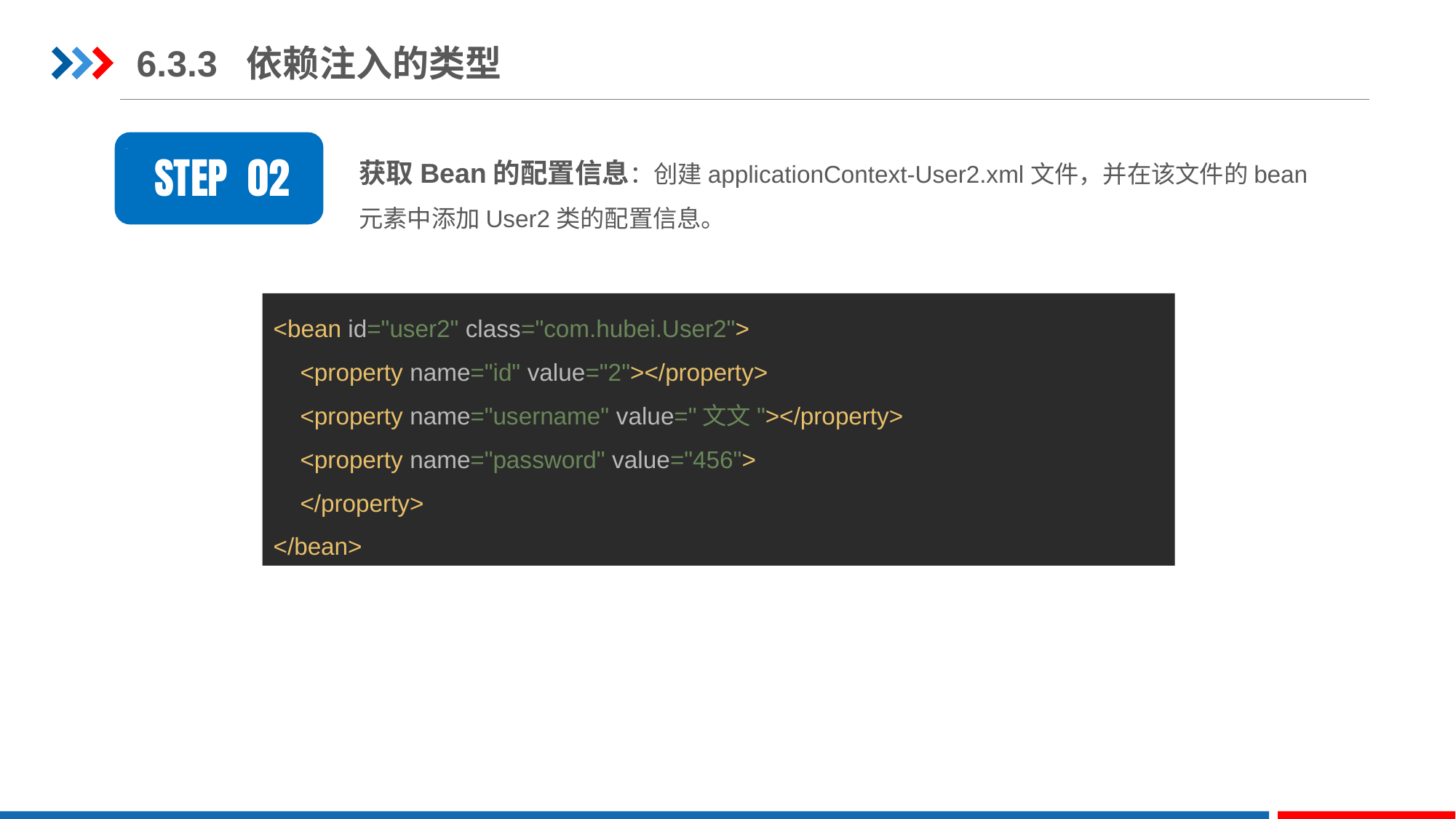

6.3.3  依赖注入的类型

获取Bean的配置信息：创建applicationContext-User2.xml文件，并在该文件的bean元素中添加User2类的配置信息。
STEP  02
<bean id="user2" class="com.hubei.User2">
    <property name="id" value="2"></property>
    <property name="username" value="文文"></property>
    <property name="password" value="456">
    </property>
</bean>